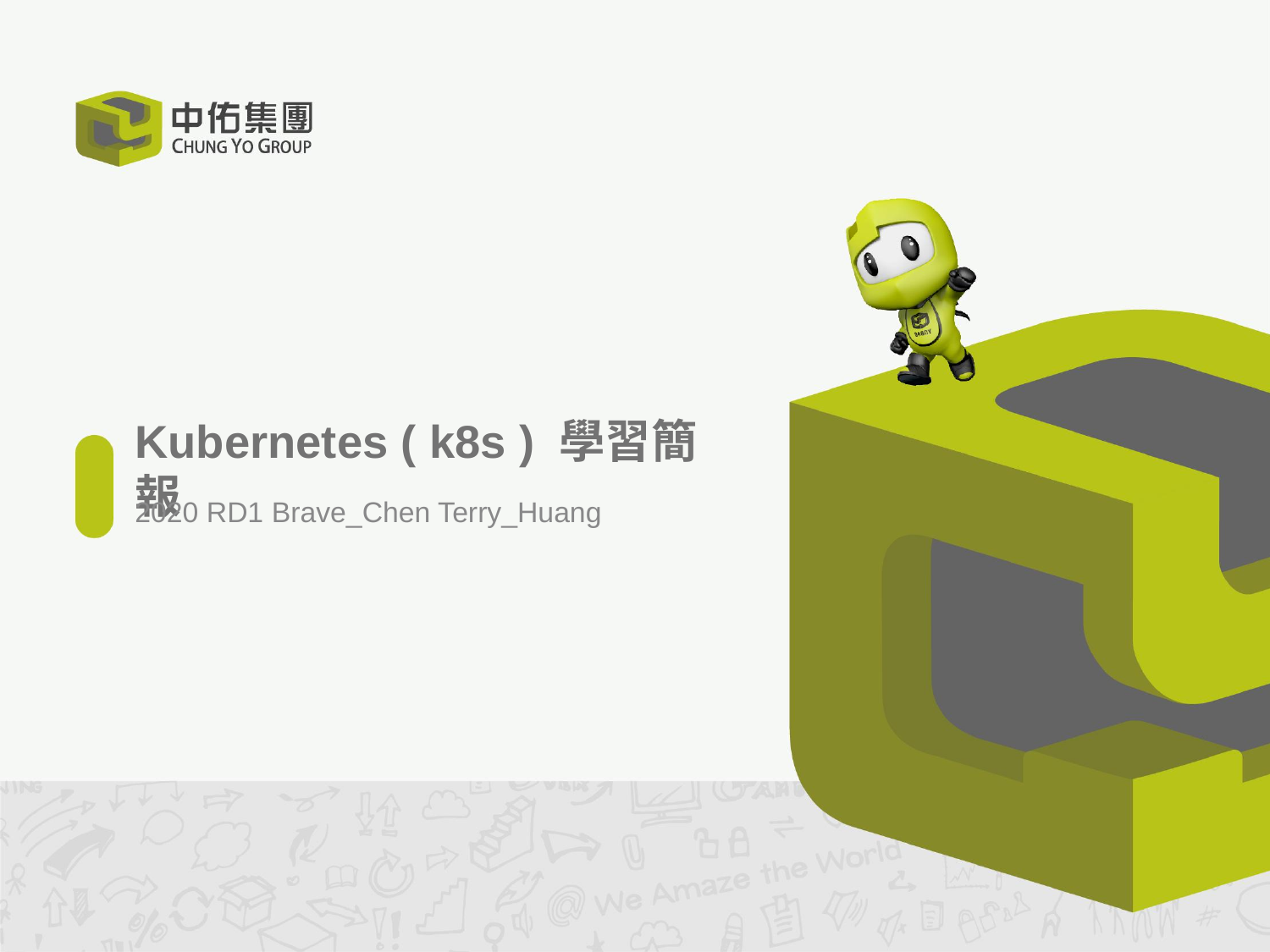

# Kubernetes ( k8s ) 學習簡報
2020 RD1 Brave_Chen Terry_Huang